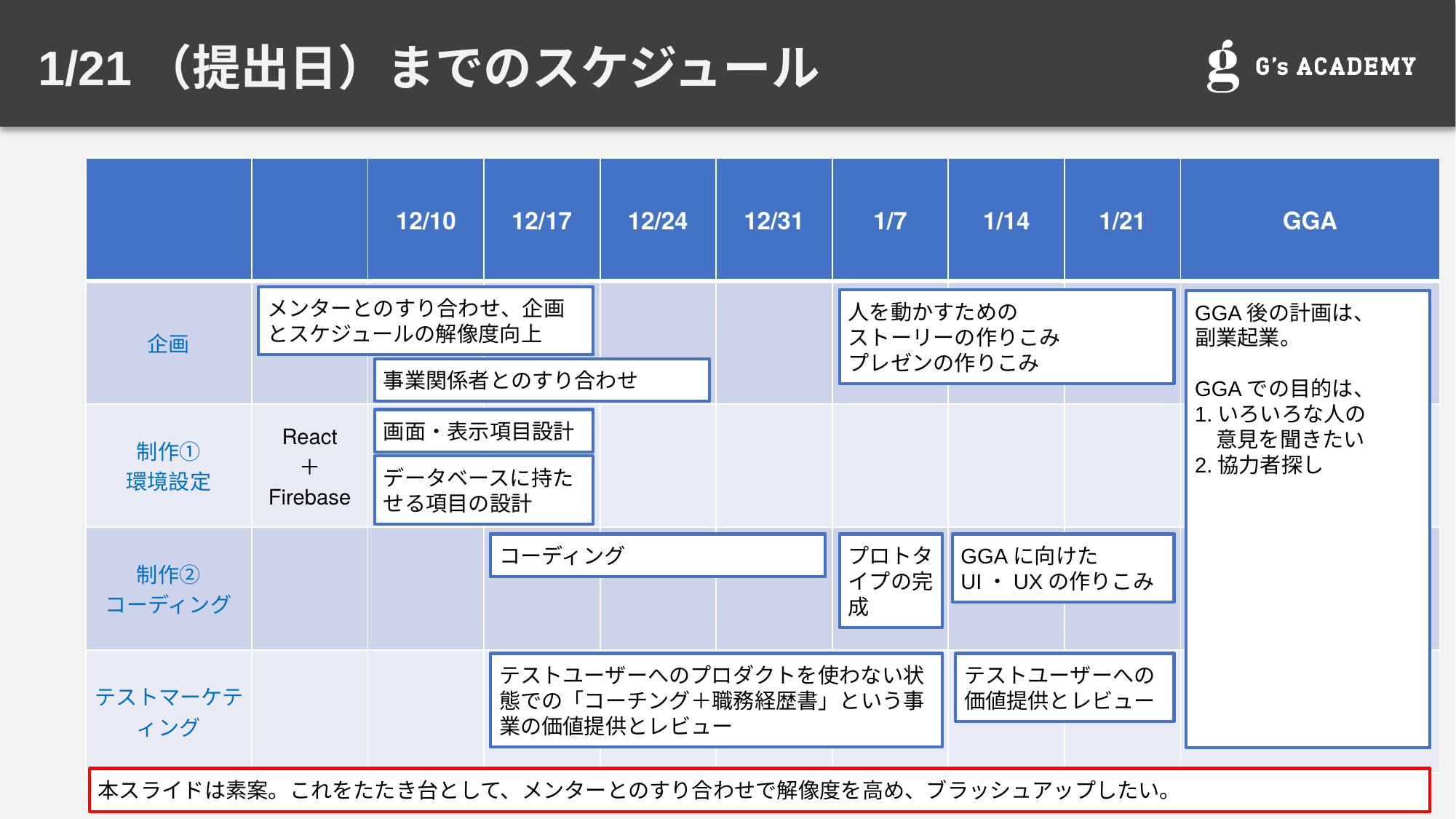

# 1/21（提出日）までのスケジュール
|  |  | 12/10 | 12/17 | 12/24 | 12/31 | 1/7 | 1/14 | 1/21 | GGA |
| --- | --- | --- | --- | --- | --- | --- | --- | --- | --- |
| 企画 |  |  |  |  |  |  |  |  |  |
| 制作① 環境設定 | React ＋ Firebase |  |  |  |  |  |  |  |  |
| 制作② コーディング |  |  |  |  |  |  |  |  |  |
| テストマーケティング |  |  |  |  |  |  |  |  |  |
メンターとのすり合わせ、企画とスケジュールの解像度向上
人を動かすための
ストーリーの作りこみ
プレゼンの作りこみ
GGA後の計画は、
副業起業。

GGAでの目的は、
1.いろいろな人の
　意見を聞きたい
2.協力者探し

事業関係者とのすり合わせ
画面・表示項目設計
データベースに持たせる項目の設計
コーディング
プロトタイプの完成
GGAに向けた
UI・UXの作りこみ
テストユーザーへの価値提供とレビュー
テストユーザーへのプロダクトを使わない状態での「コーチング＋職務経歴書」という事業の価値提供とレビュー
本スライドは素案。これをたたき台として、メンターとのすり合わせで解像度を高め、ブラッシュアップしたい。